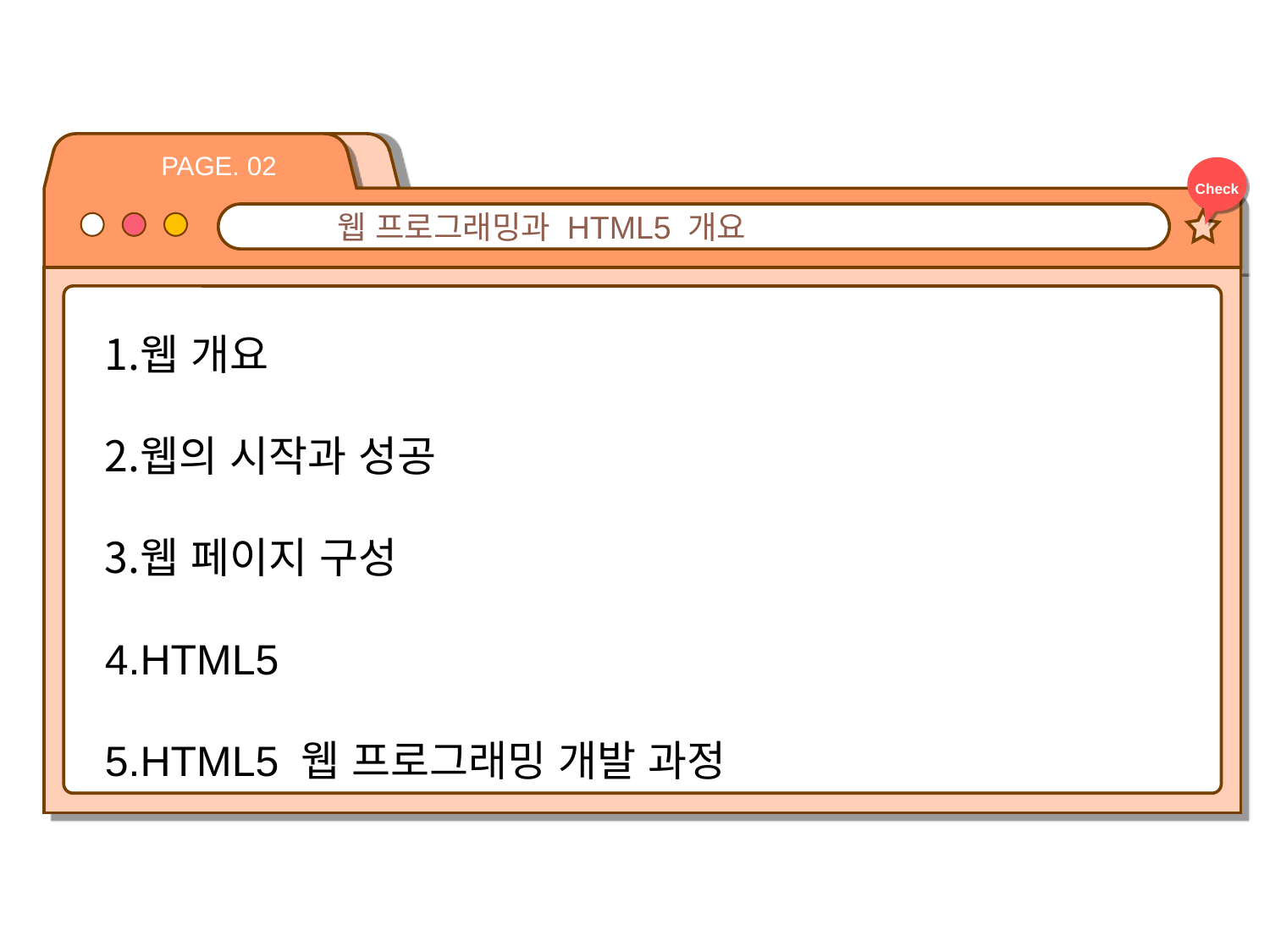

PAGE. 02
Check
🖥️ 웹 프로그래밍과 HTML5 개요

웹 개요

웹의 시작과 성공

웹 페이지 구성

HTML5

HTML5 웹 프로그래밍 개발 과정